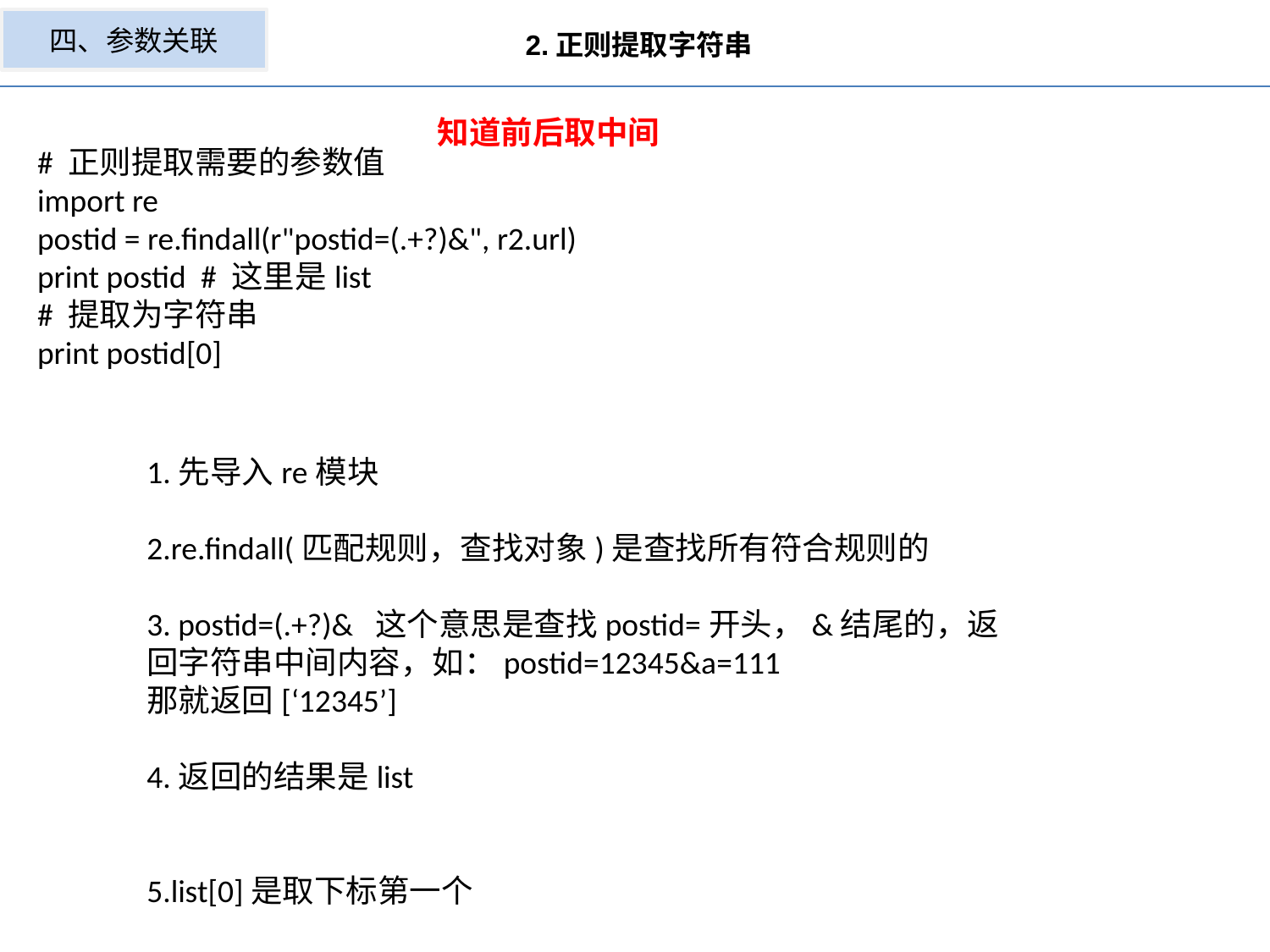

四、参数关联
2.正则提取字符串
知道前后取中间
# 正则提取需要的参数值 import re postid = re.findall(r"postid=(.+?)&", r2.url) print postid  # 这里是list # 提取为字符串 print postid[0]
1.先导入re模块

2.re.findall(匹配规则，查找对象)是查找所有符合规则的

3. postid=(.+?)&  这个意思是查找postid=开头，&结尾的，返回字符串中间内容，如：postid=12345&a=111
那就返回[‘12345’]

4.返回的结果是list

5.list[0]是取下标第一个